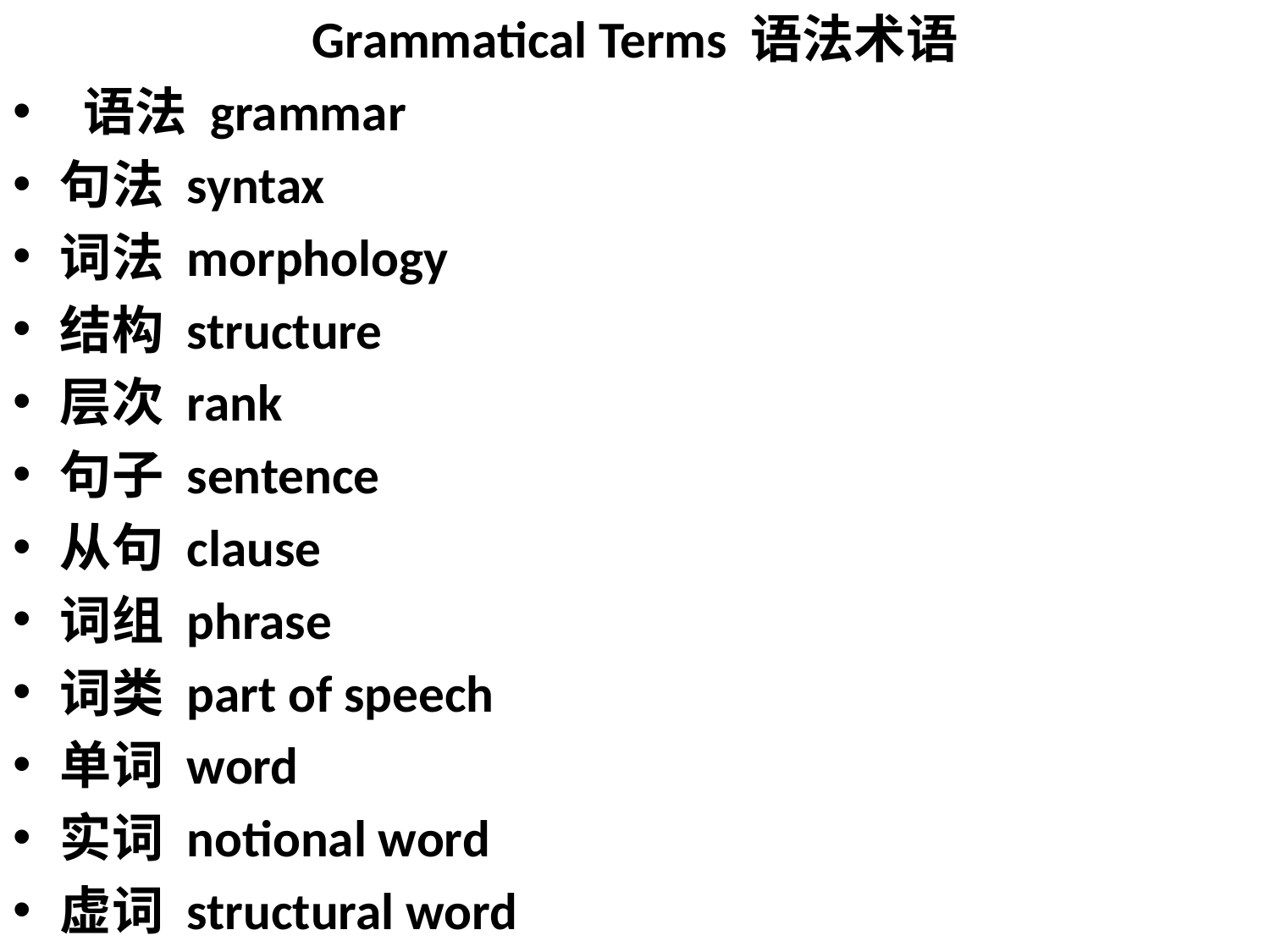

Grammatical Terms 语法术语
 语法 grammar
句法 syntax
词法 morphology
结构 structure
层次 rank
句子 sentence
从句 clause
词组 phrase
词类 part of speech
单词 word
实词 notional word
虚词 structural word